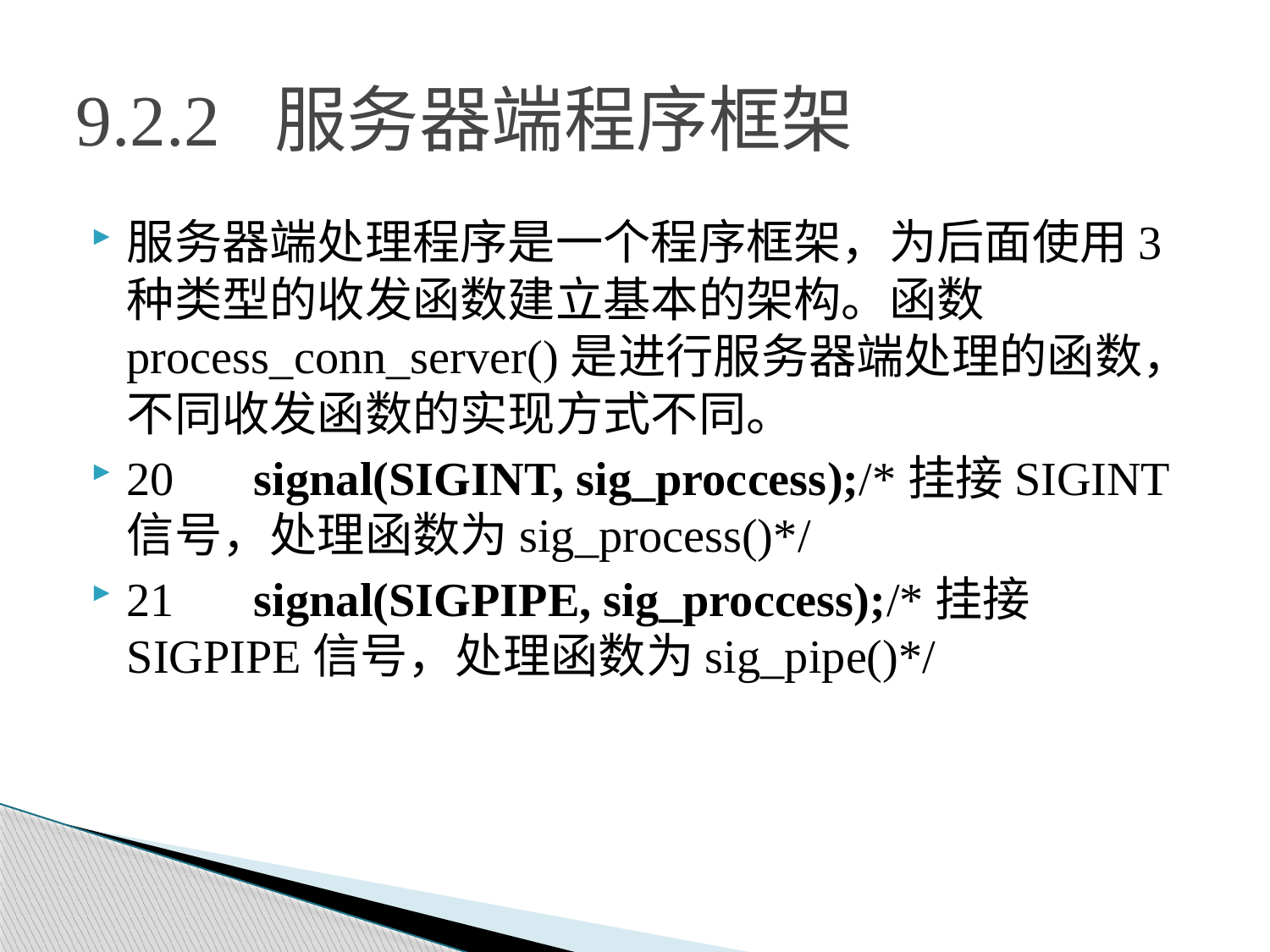

# 9.2.2  服务器端程序框架
服务器端处理程序是一个程序框架，为后面使用3种类型的收发函数建立基本的架构。函数process_conn_server()是进行服务器端处理的函数，不同收发函数的实现方式不同。
20  	signal(SIGINT, sig_proccess);/*挂接SIGINT信号，处理函数为sig_process()*/
21	signal(SIGPIPE, sig_proccess);/*挂接SIGPIPE信号，处理函数为sig_pipe()*/